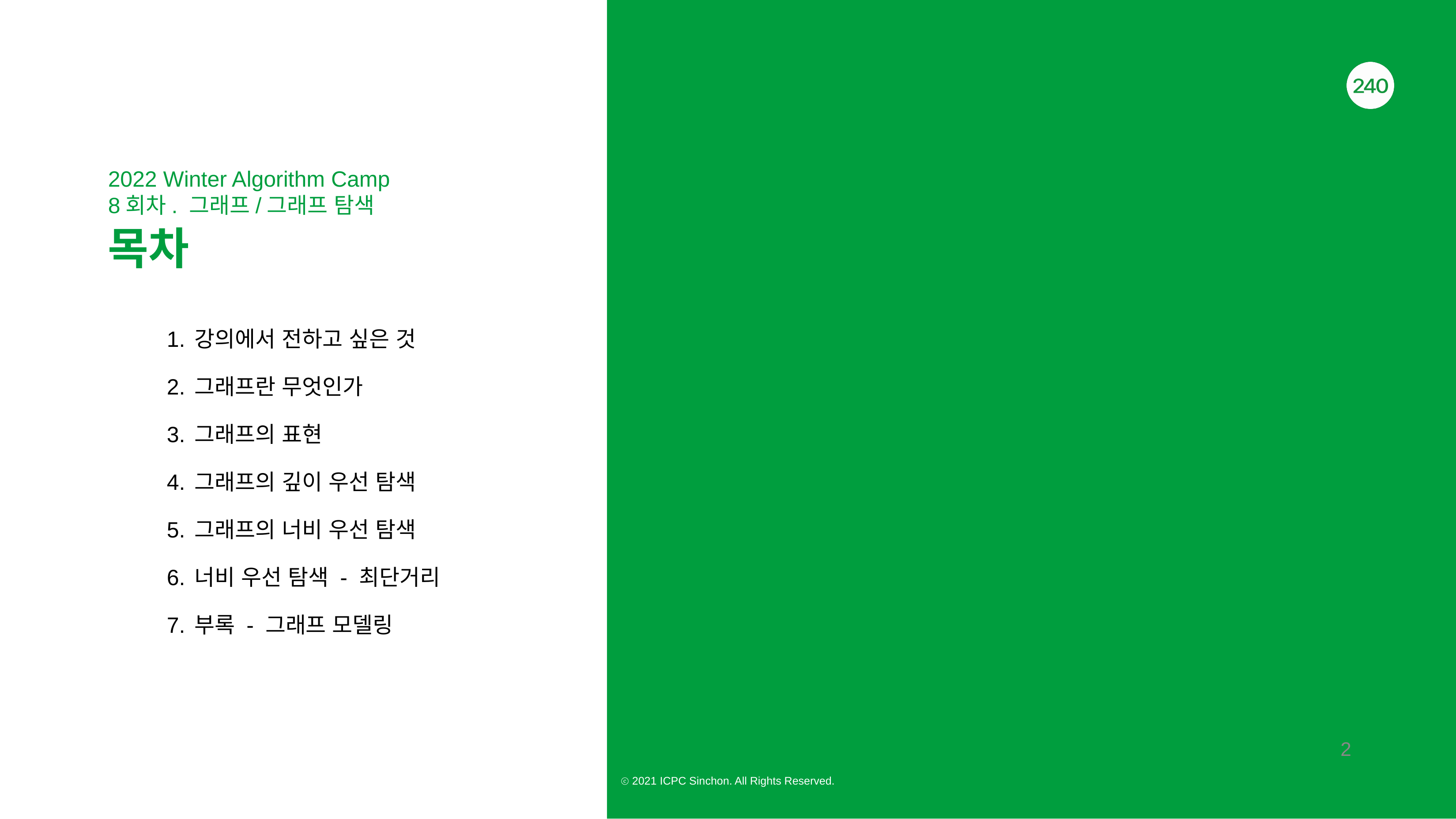

2022 Winter Algorithm Camp
8회차. 그래프/그래프 탐색
목차
강의에서 전하고 싶은 것
그래프란 무엇인가
그래프의 표현
그래프의 깊이 우선 탐색
그래프의 너비 우선 탐색
너비 우선 탐색 - 최단거리
부록 - 그래프 모델링
2
ⓒ 2021 ICPC Sinchon. All Rights Reserved.